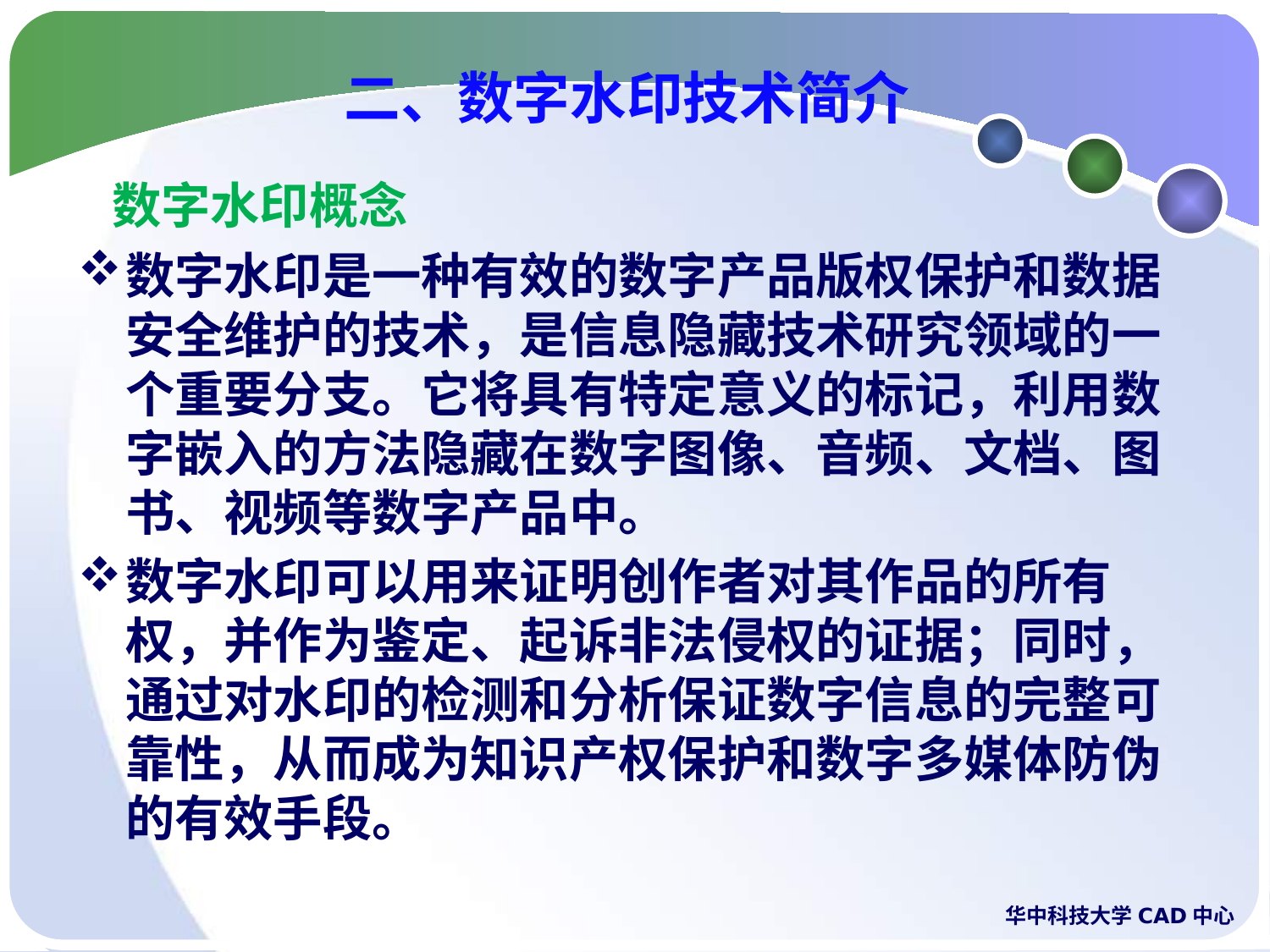

二、数字水印技术简介
# 数字水印概念
数字水印是一种有效的数字产品版权保护和数据安全维护的技术，是信息隐藏技术研究领域的一个重要分支。它将具有特定意义的标记，利用数字嵌入的方法隐藏在数字图像、音频、文档、图书、视频等数字产品中。
数字水印可以用来证明创作者对其作品的所有权，并作为鉴定、起诉非法侵权的证据；同时，通过对水印的检测和分析保证数字信息的完整可靠性，从而成为知识产权保护和数字多媒体防伪的有效手段。
华中科技大学CAD中心